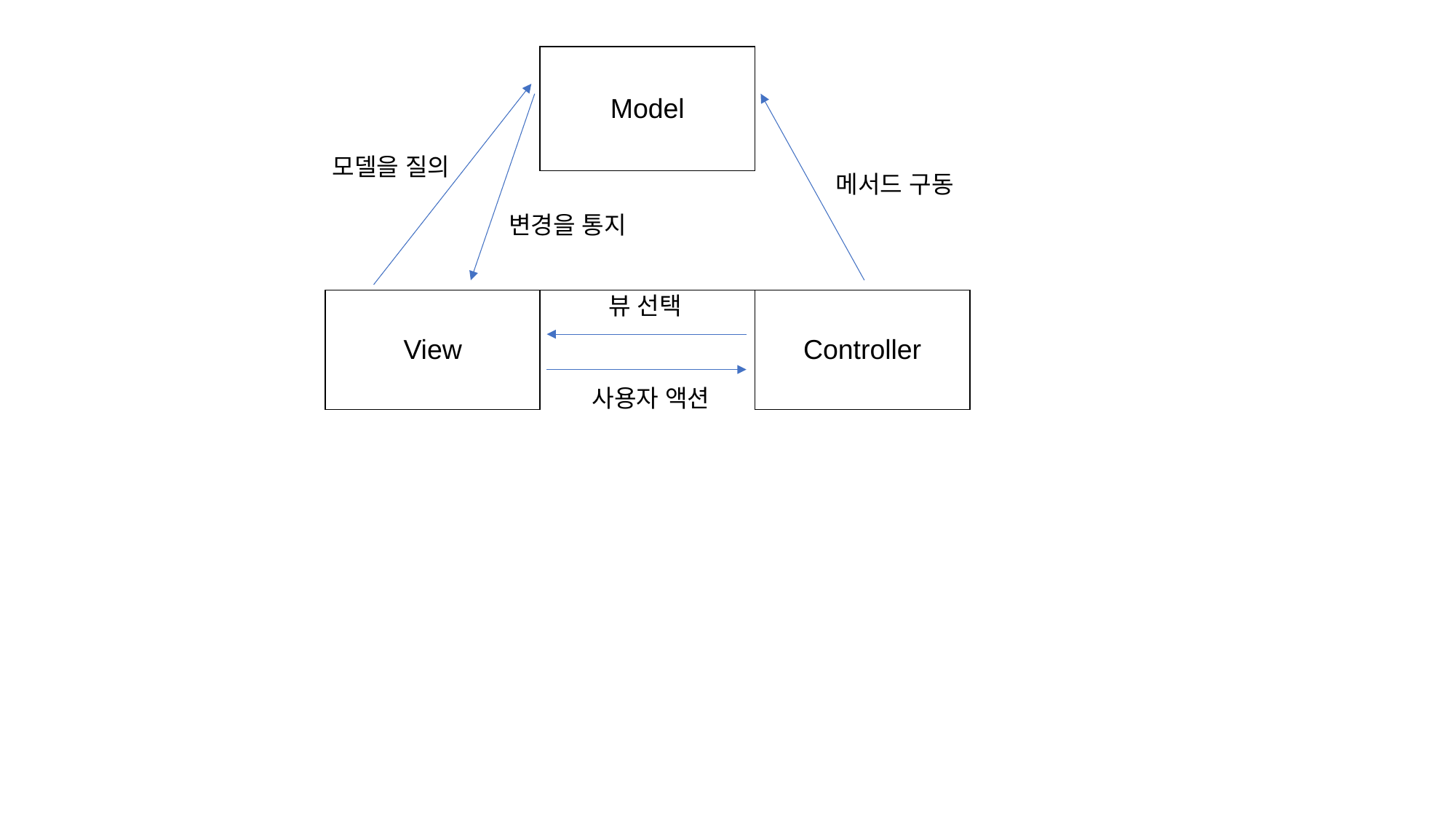

|  | Model |  |
| --- | --- | --- |
|  |  |  |
| View |  | Controller |
모델을 질의
메서드 구동
변경을 통지
뷰 선택
사용자 액션